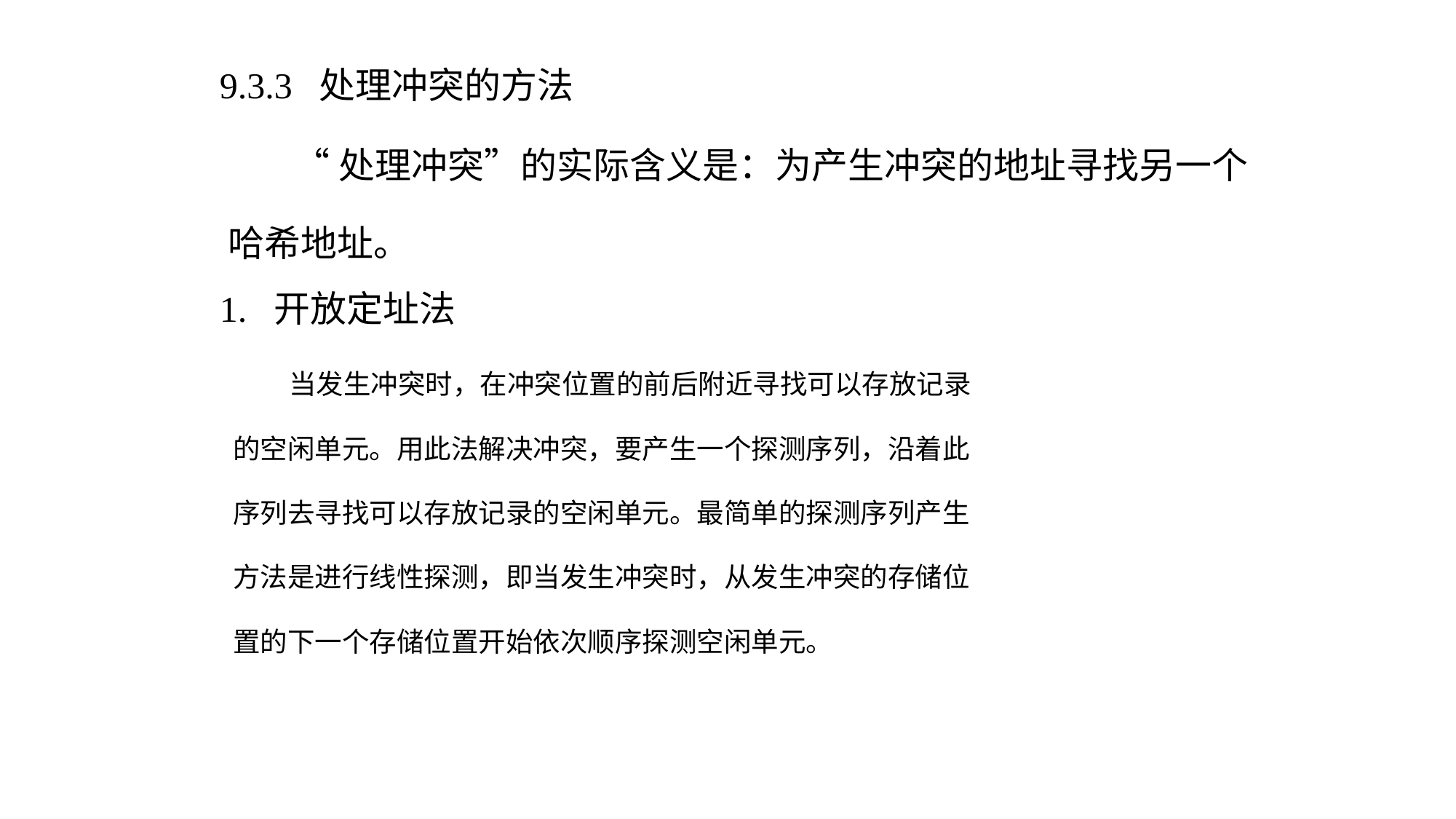

9.3.3  处理冲突的方法
        “处理冲突”的实际含义是：为产生冲突的地址寻找另一个
哈希地址。
1.  开放定址法
        当发生冲突时，在冲突位置的前后附近寻找可以存放记录
的空闲单元。用此法解决冲突，要产生一个探测序列，沿着此
序列去寻找可以存放记录的空闲单元。最简单的探测序列产生
方法是进行线性探测，即当发生冲突时，从发生冲突的存储位
置的下一个存储位置开始依次顺序探测空闲单元。